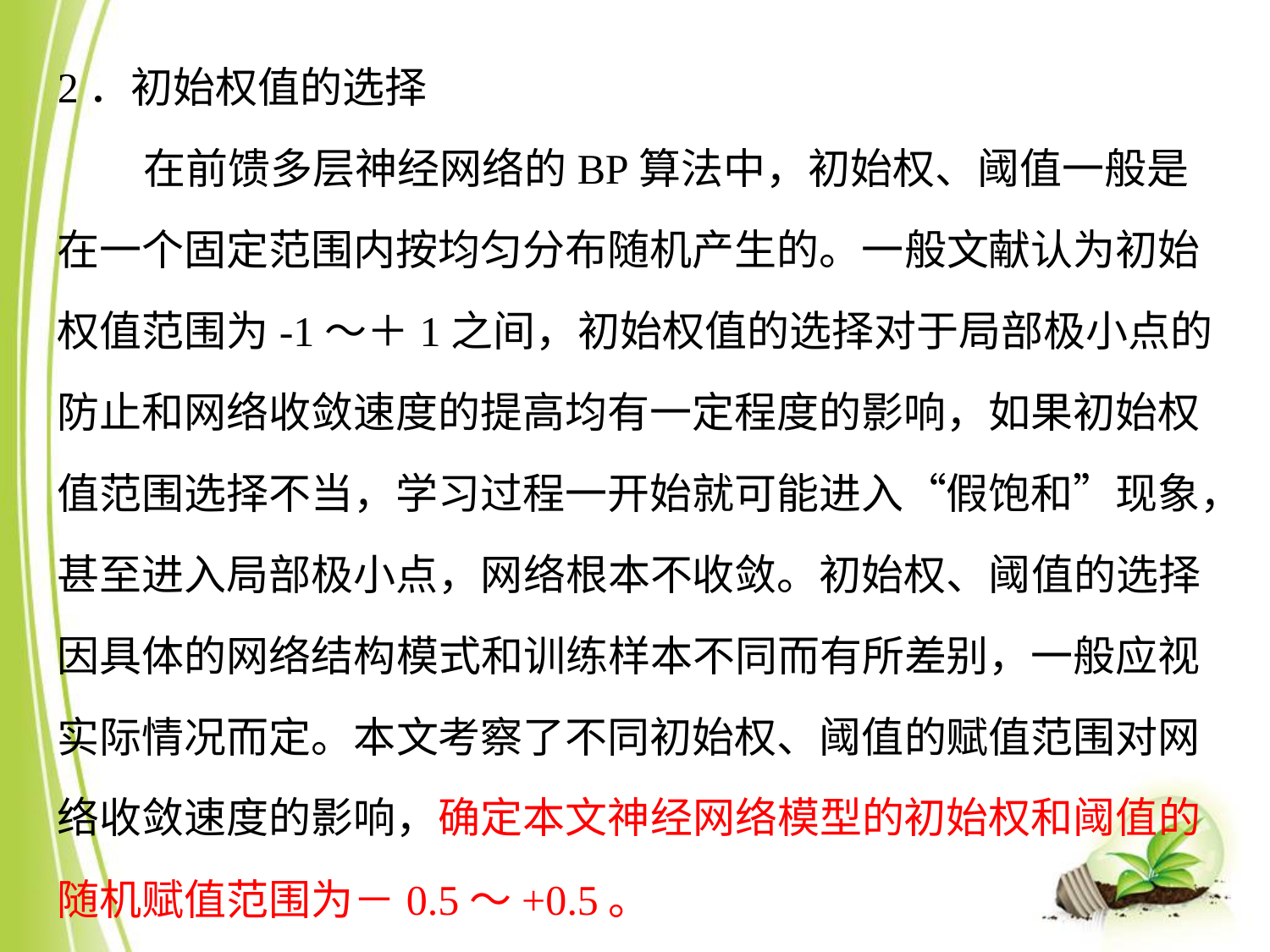

2．初始权值的选择
        在前馈多层神经网络的BP算法中，初始权、阈值一般是在一个固定范围内按均匀分布随机产生的。一般文献认为初始权值范围为-1～＋1之间，初始权值的选择对于局部极小点的防止和网络收敛速度的提高均有一定程度的影响，如果初始权值范围选择不当，学习过程一开始就可能进入“假饱和”现象，甚至进入局部极小点，网络根本不收敛。初始权、阈值的选择因具体的网络结构模式和训练样本不同而有所差别，一般应视实际情况而定。本文考察了不同初始权、阈值的赋值范围对网络收敛速度的影响，确定本文神经网络模型的初始权和阈值的随机赋值范围为－0.5～+0.5。